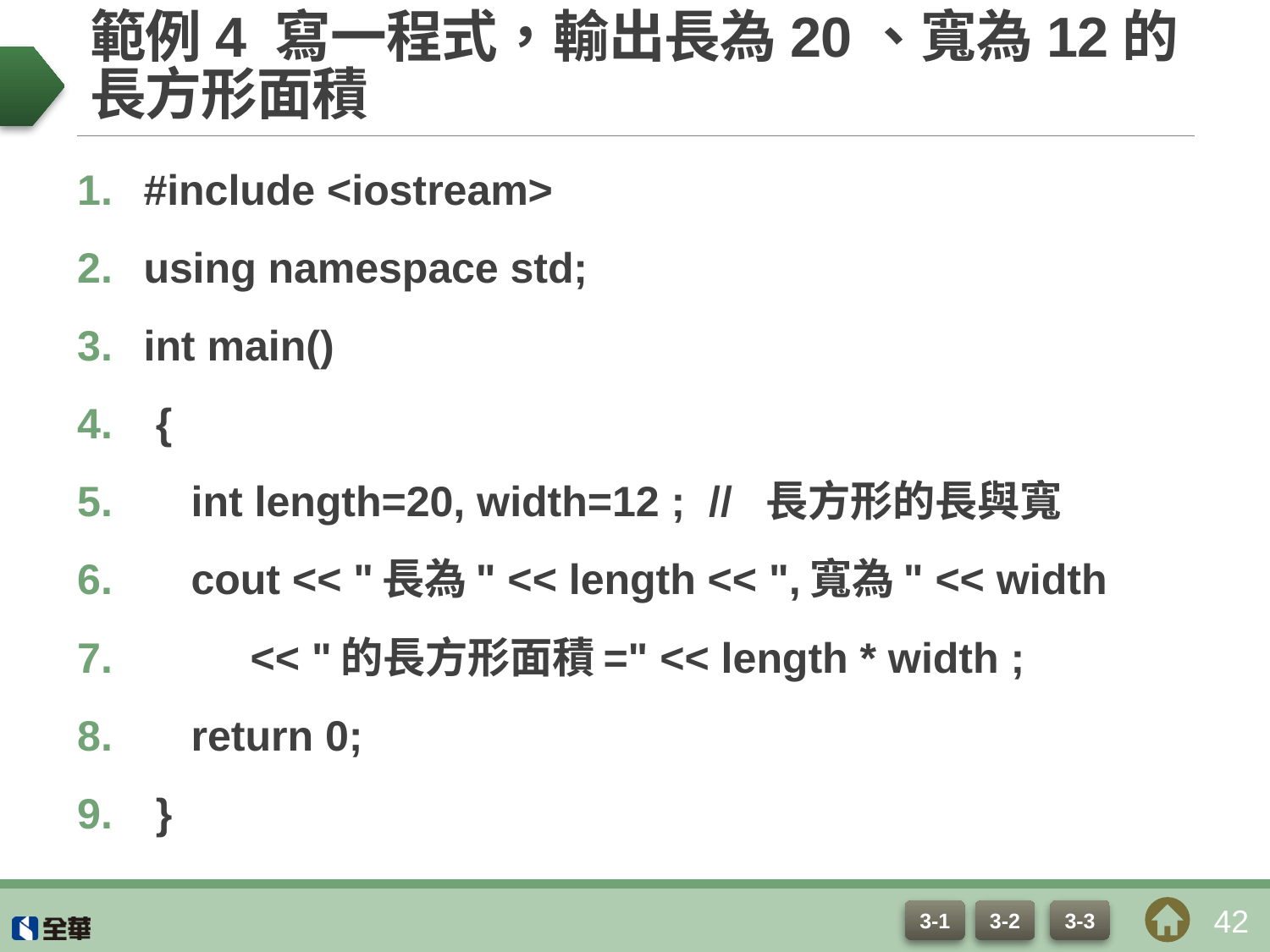

# 範例4 寫一程式，輸出長為20、寬為12的長方形面積
#include <iostream>
using namespace std;
int main()
 {
    int length=20, width=12 ;  //  長方形的長與寬
    cout << "長為" << length << ",寬為" << width
         << "的長方形面積=" << length * width ;
    return 0;
 }
42